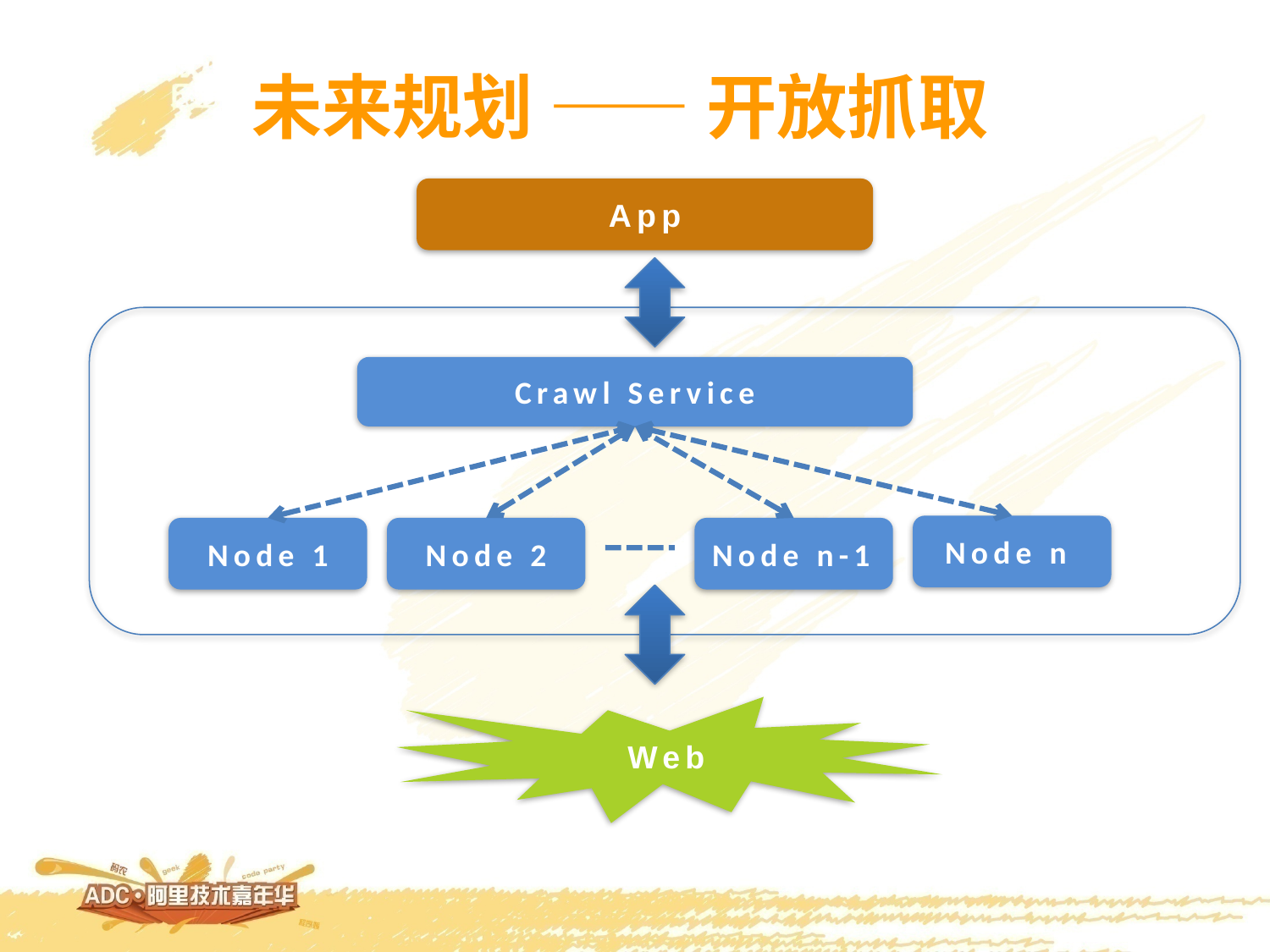

未来规划 —— 开放抓取
App

Crawl Service
Node n
Node 1
Node 2
Node n-1

Web